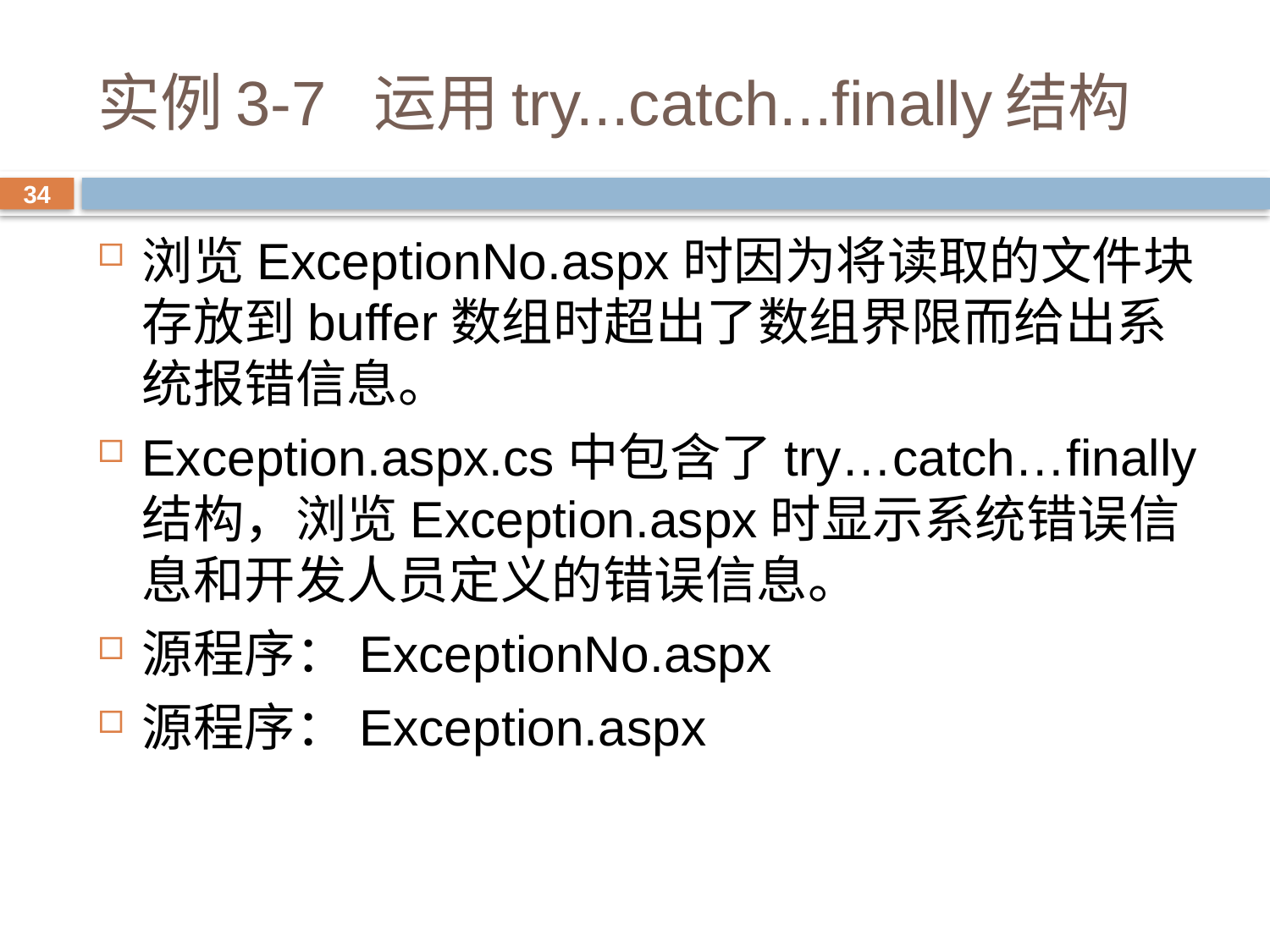

# 实例3-7  运用try...catch...finally结构
34
浏览ExceptionNo.aspx时因为将读取的文件块存放到buffer数组时超出了数组界限而给出系统报错信息。
Exception.aspx.cs中包含了try…catch…finally结构，浏览Exception.aspx时显示系统错误信息和开发人员定义的错误信息。
源程序：ExceptionNo.aspx
源程序：Exception.aspx